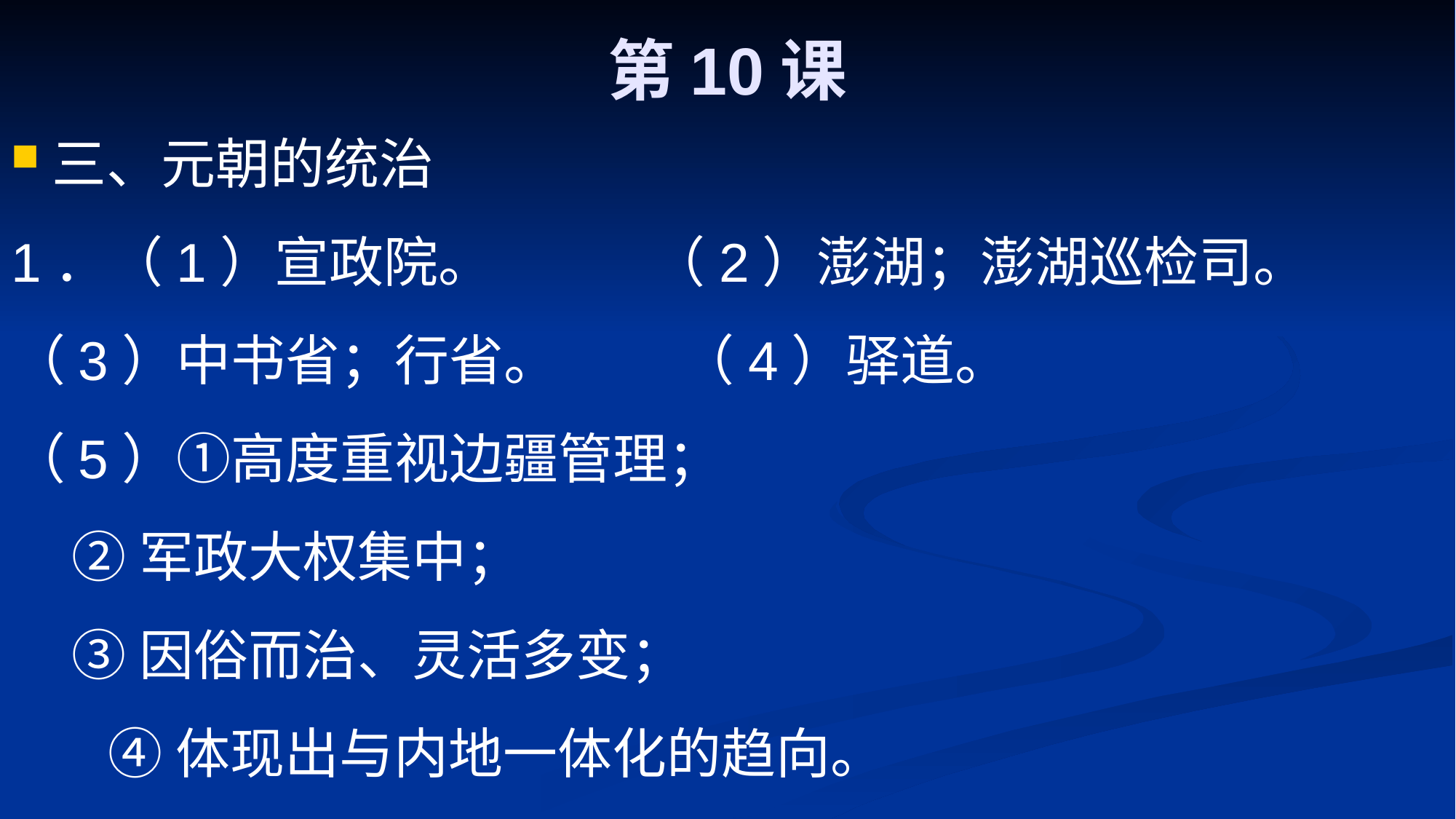

# 第10课
三、元朝的统治
1．（1）宣政院。             （2）澎湖；澎湖巡检司。
（3）中书省；行省。          （4）驿道。
（5）①高度重视边疆管理；
     ②军政大权集中；
     ③因俗而治、灵活多变；
        ④体现出与内地一体化的趋向。